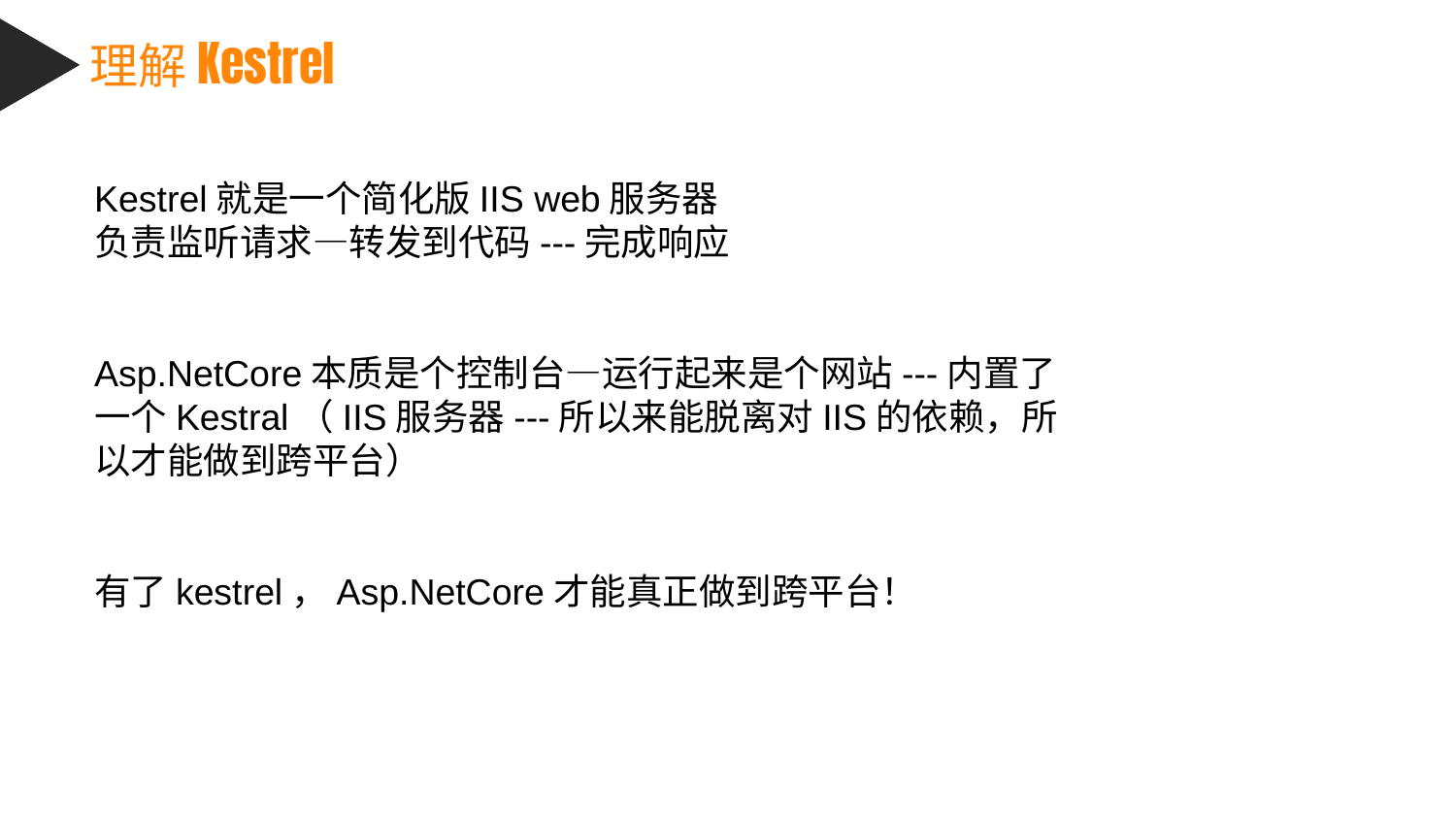

理解Kestrel
Kestrel就是一个简化版IIS web服务器
负责监听请求—转发到代码---完成响应

Asp.NetCore本质是个控制台—运行起来是个网站---内置了一个Kestral（IIS服务器---所以来能脱离对IIS的依赖，所以才能做到跨平台）

有了kestrel，Asp.NetCore才能真正做到跨平台！